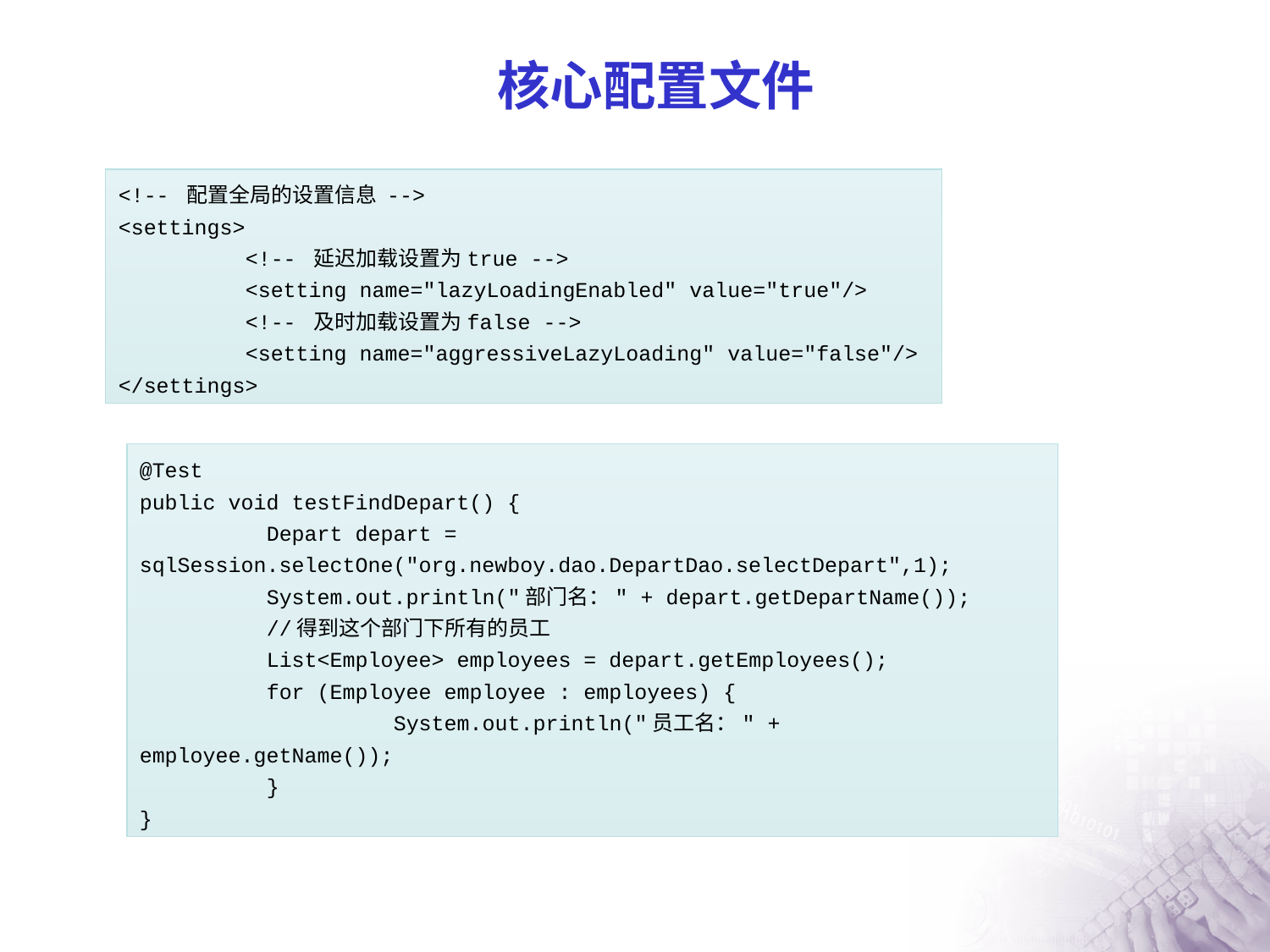

# 核心配置文件
<!-- 配置全局的设置信息 -->
<settings>
	<!-- 延迟加载设置为true -->
	<setting name="lazyLoadingEnabled" value="true"/>
	<!-- 及时加载设置为false -->
	<setting name="aggressiveLazyLoading" value="false"/>
</settings>
@Test
public void testFindDepart() {
	Depart depart = sqlSession.selectOne("org.newboy.dao.DepartDao.selectDepart",1);
	System.out.println("部门名：" + depart.getDepartName());
	//得到这个部门下所有的员工
	List<Employee> employees = depart.getEmployees();
	for (Employee employee : employees) {
		System.out.println("员工名：" + employee.getName());
	}
}